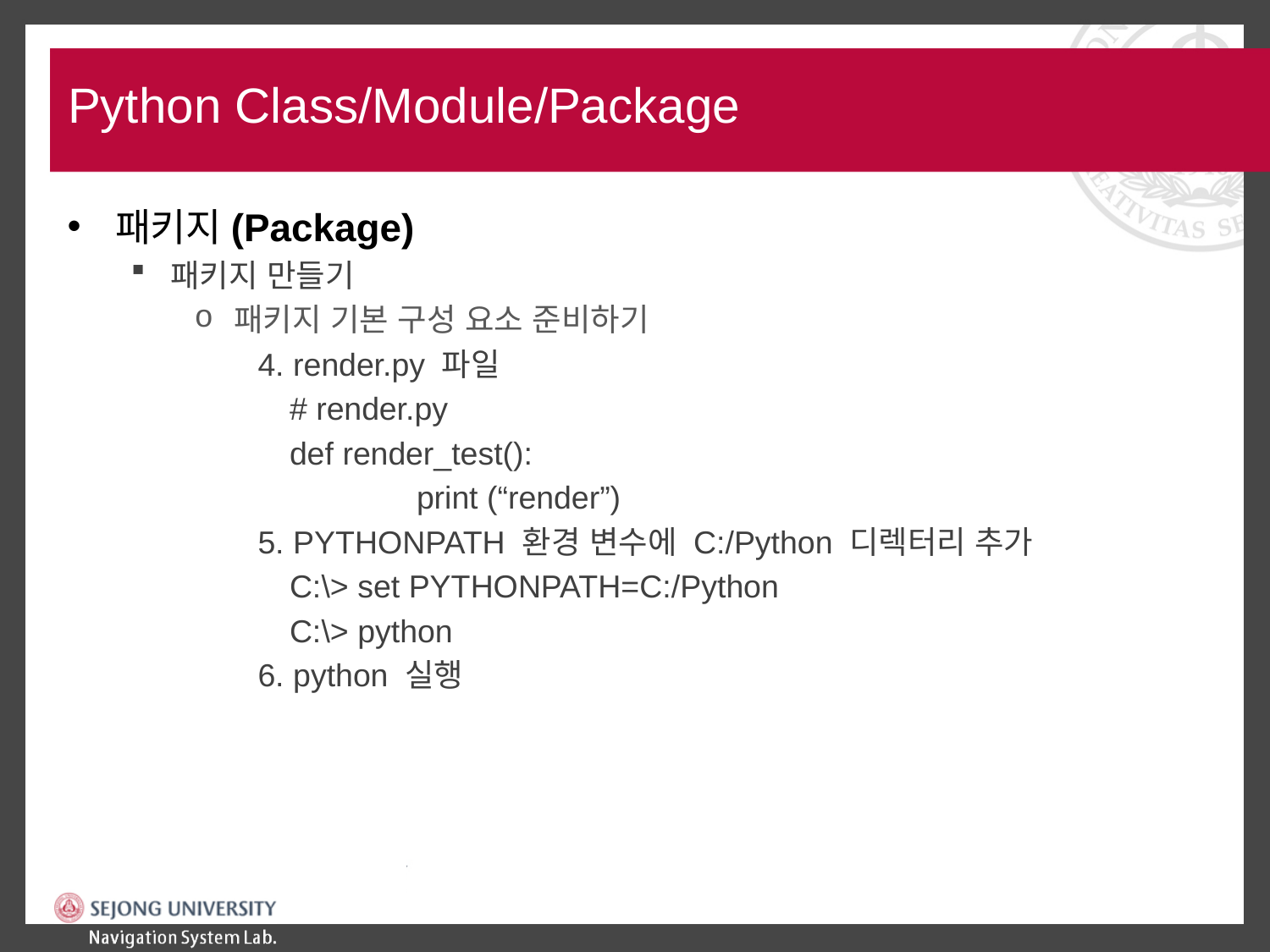

# Python Class/Module/Package
패키지(Package)
패키지 만들기
패키지 기본 구성 요소 준비하기
4. render.py 파일
	# render.py
	def render_test():
		print (“render”)
5. PYTHONPATH 환경 변수에 C:/Python 디렉터리 추가
	C:\> set PYTHONPATH=C:/Python
	C:\> python
6. python 실행